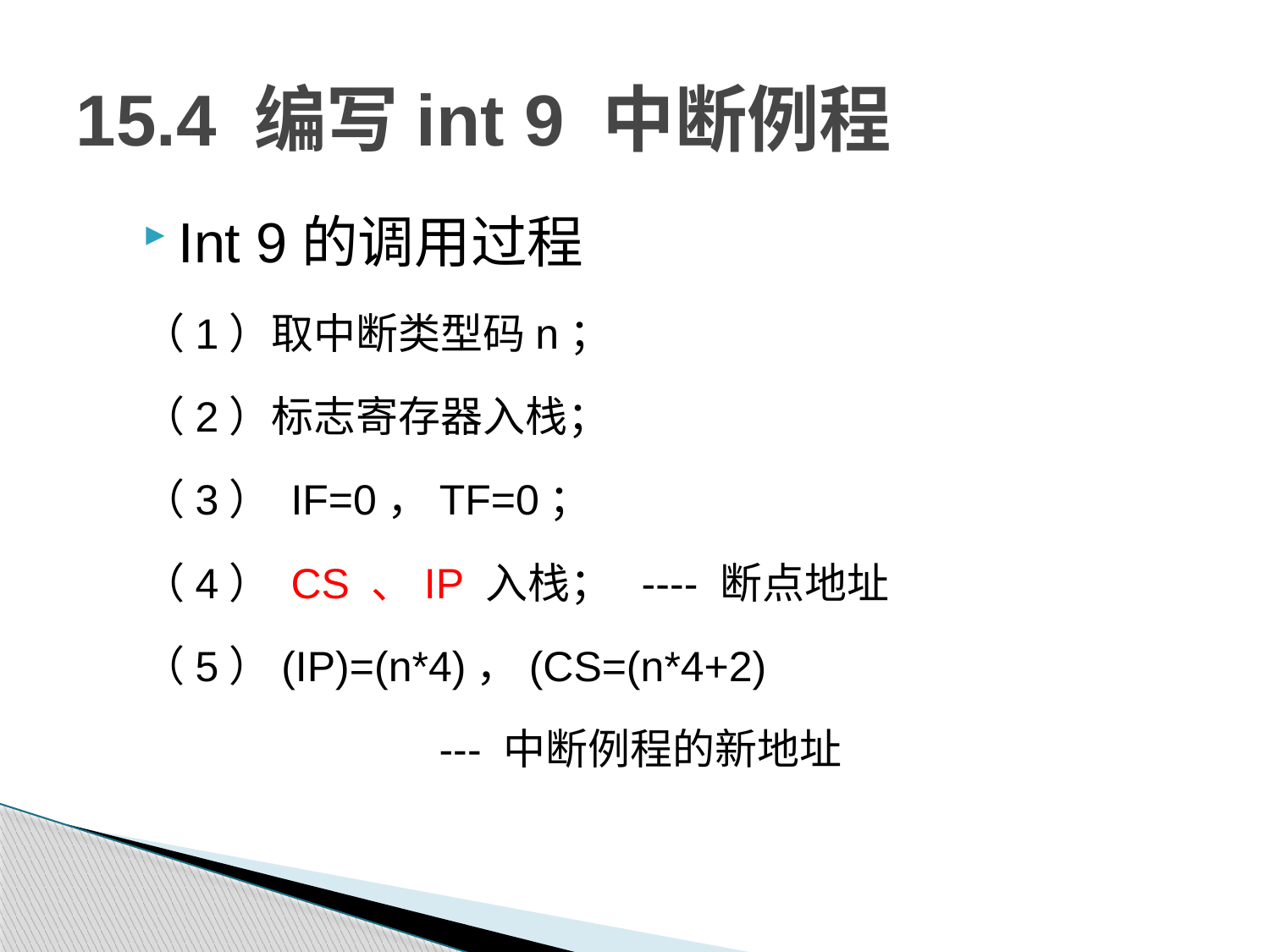

# 15.4 编写int 9 中断例程
Int 9的调用过程
（1）取中断类型码n；
（2）标志寄存器入栈；
（3） IF=0，TF=0；
（4） CS 、IP 入栈；  ---- 断点地址
（5）(IP)=(n*4)，(CS=(n*4+2)
                         --- 中断例程的新地址